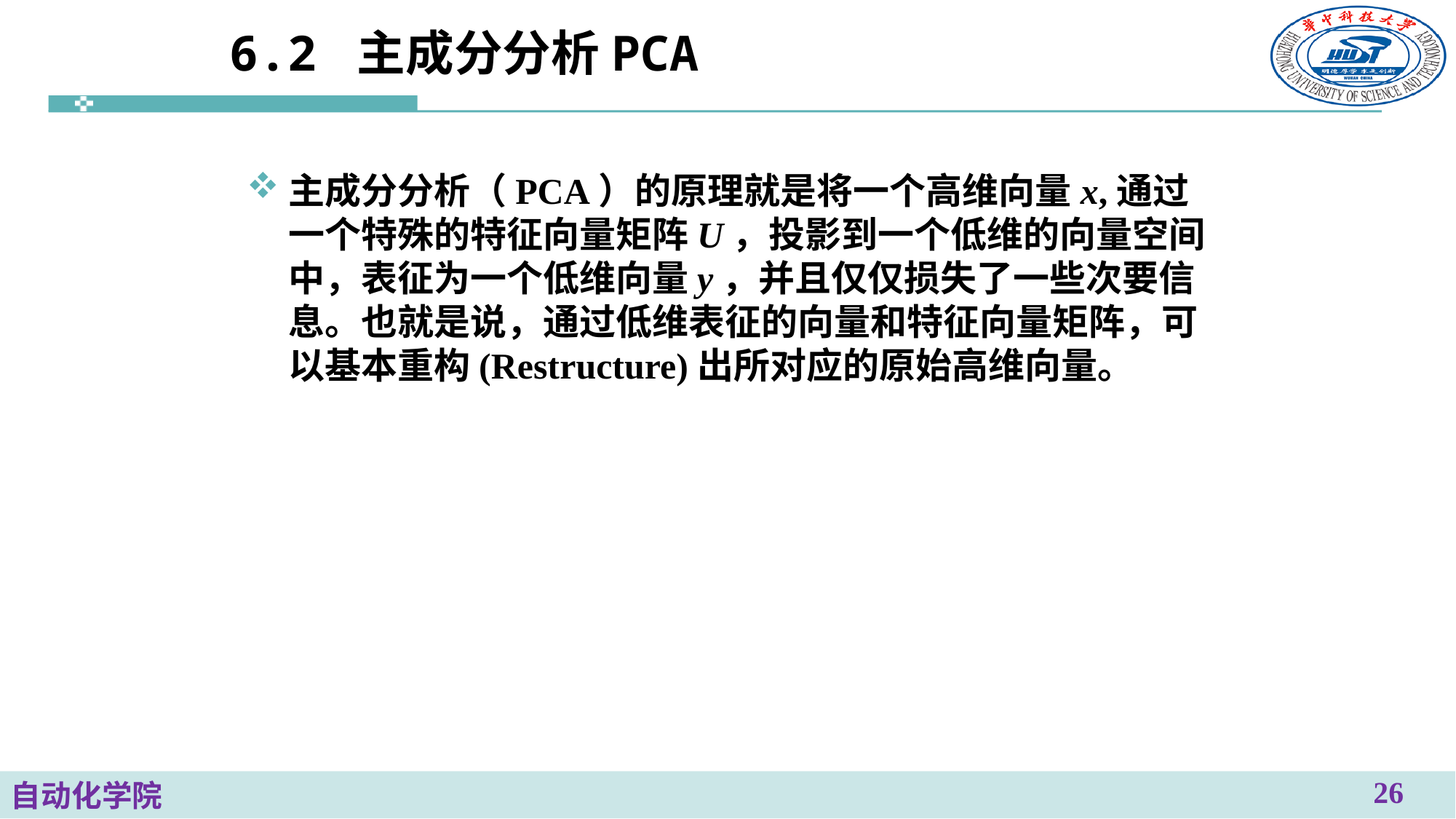

# 6.2 主成分分析PCA
主成分分析（PCA）的原理就是将一个高维向量x,通过一个特殊的特征向量矩阵U，投影到一个低维的向量空间中，表征为一个低维向量y，并且仅仅损失了一些次要信息。也就是说，通过低维表征的向量和特征向量矩阵，可以基本重构(Restructure)出所对应的原始高维向量。
26